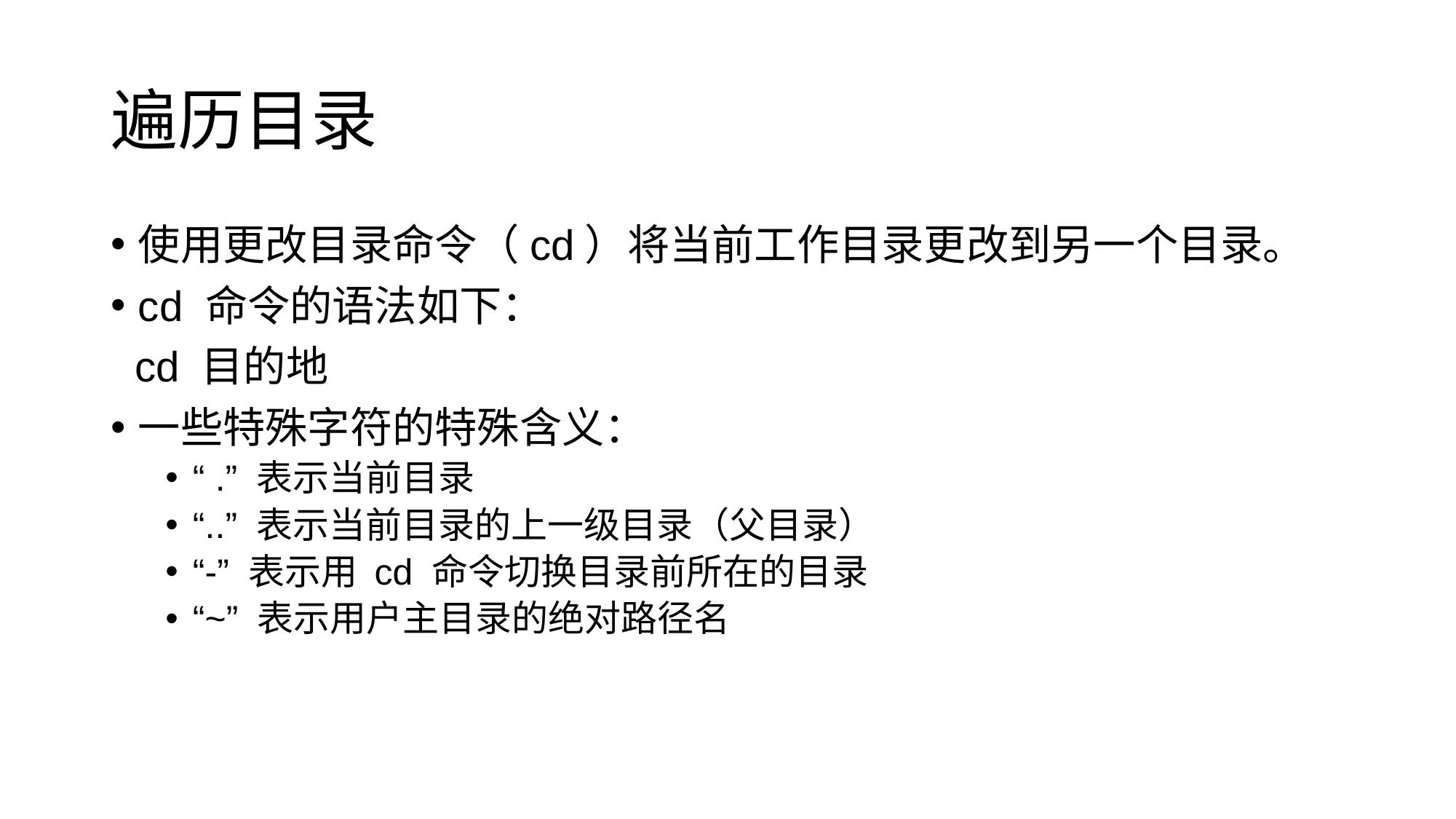

# 遍历目录
使用更改目录命令（cd）将当前工作目录更改到另一个目录。
cd 命令的语法如下：
  cd 目的地
一些特殊字符的特殊含义：
“ .” 表示当前目录
“..” 表示当前目录的上一级目录（父目录）
“-” 表示用 cd 命令切换目录前所在的目录
“~” 表示用户主目录的绝对路径名